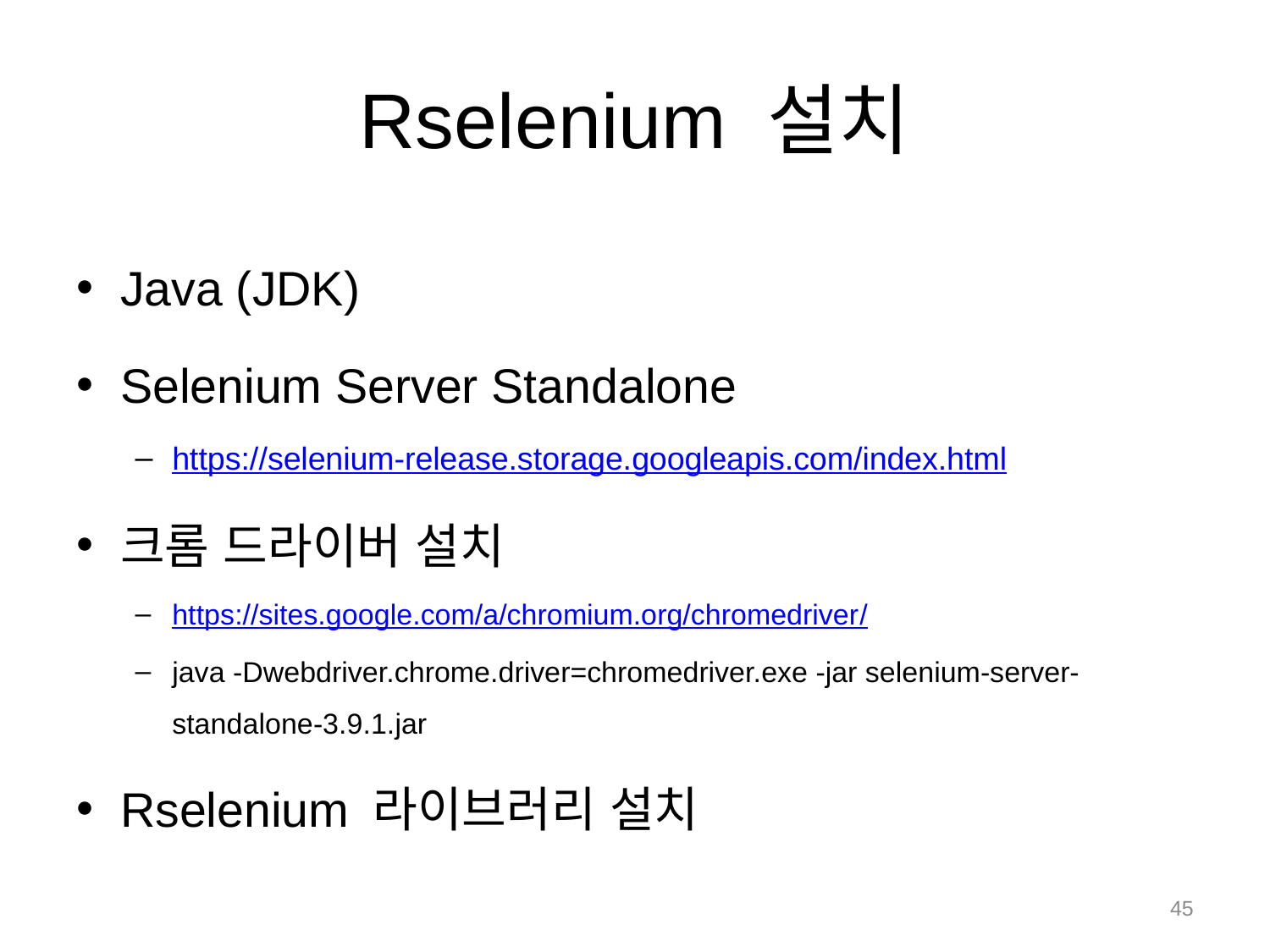

# Rselenium 설치
Java (JDK)
Selenium Server Standalone
https://selenium-release.storage.googleapis.com/index.html
크롬 드라이버 설치
https://sites.google.com/a/chromium.org/chromedriver/
java -Dwebdriver.chrome.driver=chromedriver.exe -jar selenium-server-standalone-3.9.1.jar
Rselenium 라이브러리 설치
45